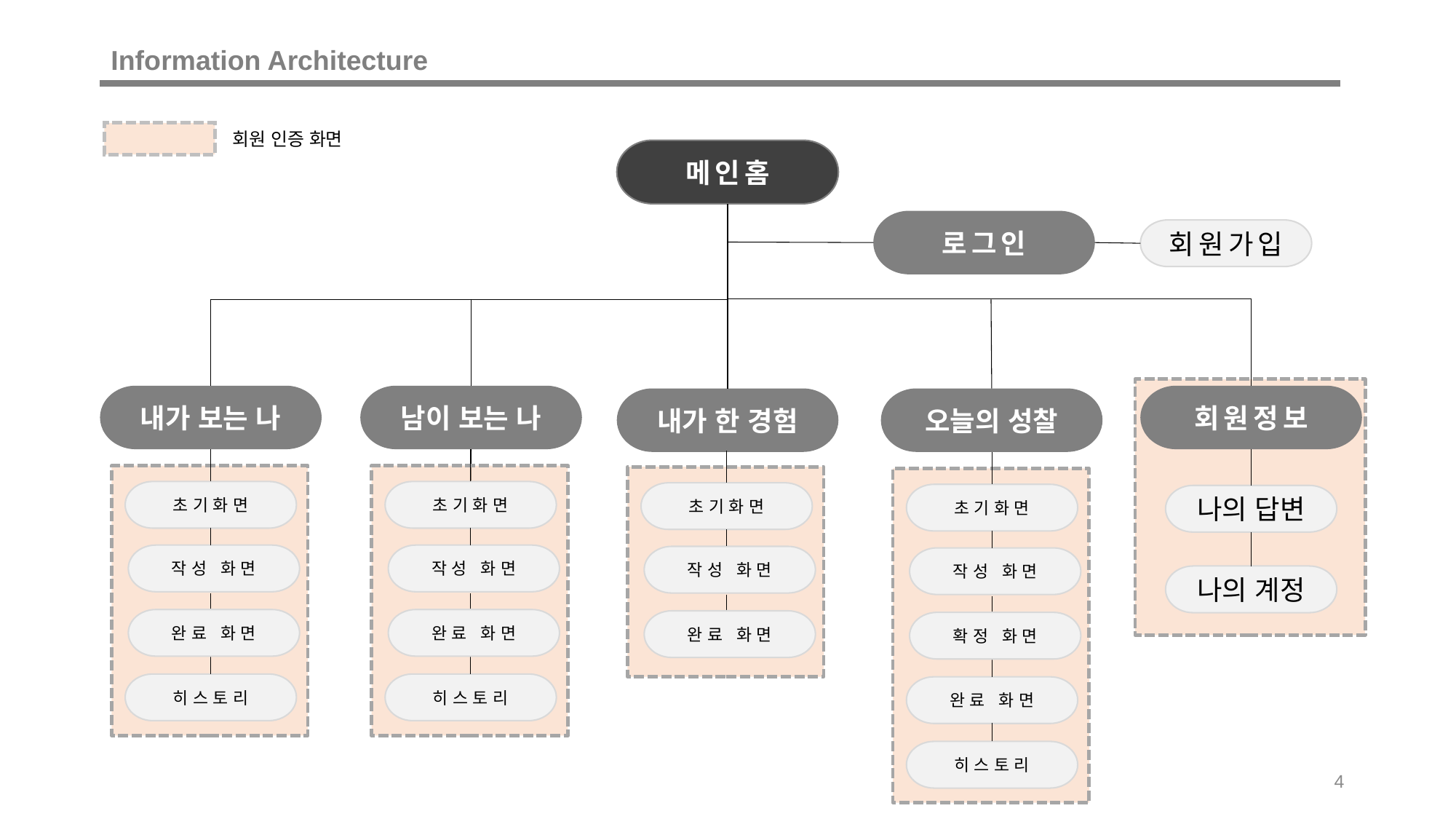

# Information Architecture
회원 인증 화면

메인홈
로그인
회원가입

남이 보는 나
회원정보
내가 보는 나
오늘의 성찰
내가 한 경험

초기화면
초기화면
초기화면
초기화면
나의 답변
작성 화면
작성 화면
작성 화면
작성 화면
나의 계정
완료 화면
완료 화면
완료 화면
확정 화면
히스토리
히스토리
완료 화면
히스토리
4